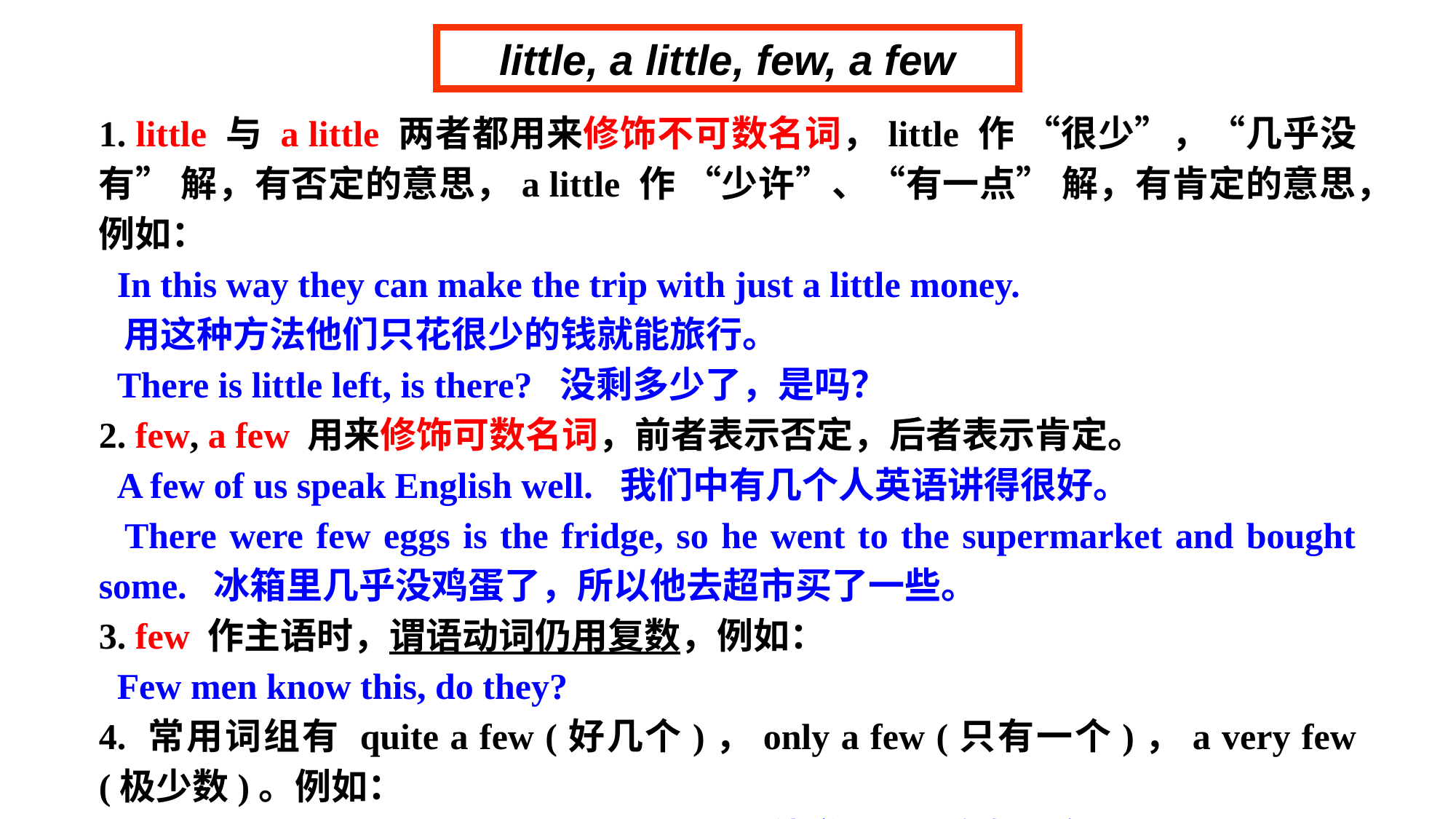

little, a little, few, a few
1. little 与 a little 两者都用来修饰不可数名词，little 作 “很少”，“几乎没有” 解，有否定的意思，a little 作 “少许”、“有一点” 解，有肯定的意思，例如：
  In this way they can make the trip with just a little money.
  用这种方法他们只花很少的钱就能旅行。
  There is little left, is there?  没剩多少了，是吗？
2. few, a few 用来修饰可数名词，前者表示否定，后者表示肯定。
  A few of us speak English well.  我们中有几个人英语讲得很好。
  There were few eggs is the fridge, so he went to the supermarket and bought some.  冰箱里几乎没鸡蛋了，所以他去超市买了一些。
3. few 作主语时，谓语动词仍用复数，例如：
  Few men know this, do they?
4. 常用词组有 quite a few (好几个)，only a few (只有一个)，a very few (极少数)。例如：
  He studied Chinese for quite a few years. 他学汉语已有好几年了。